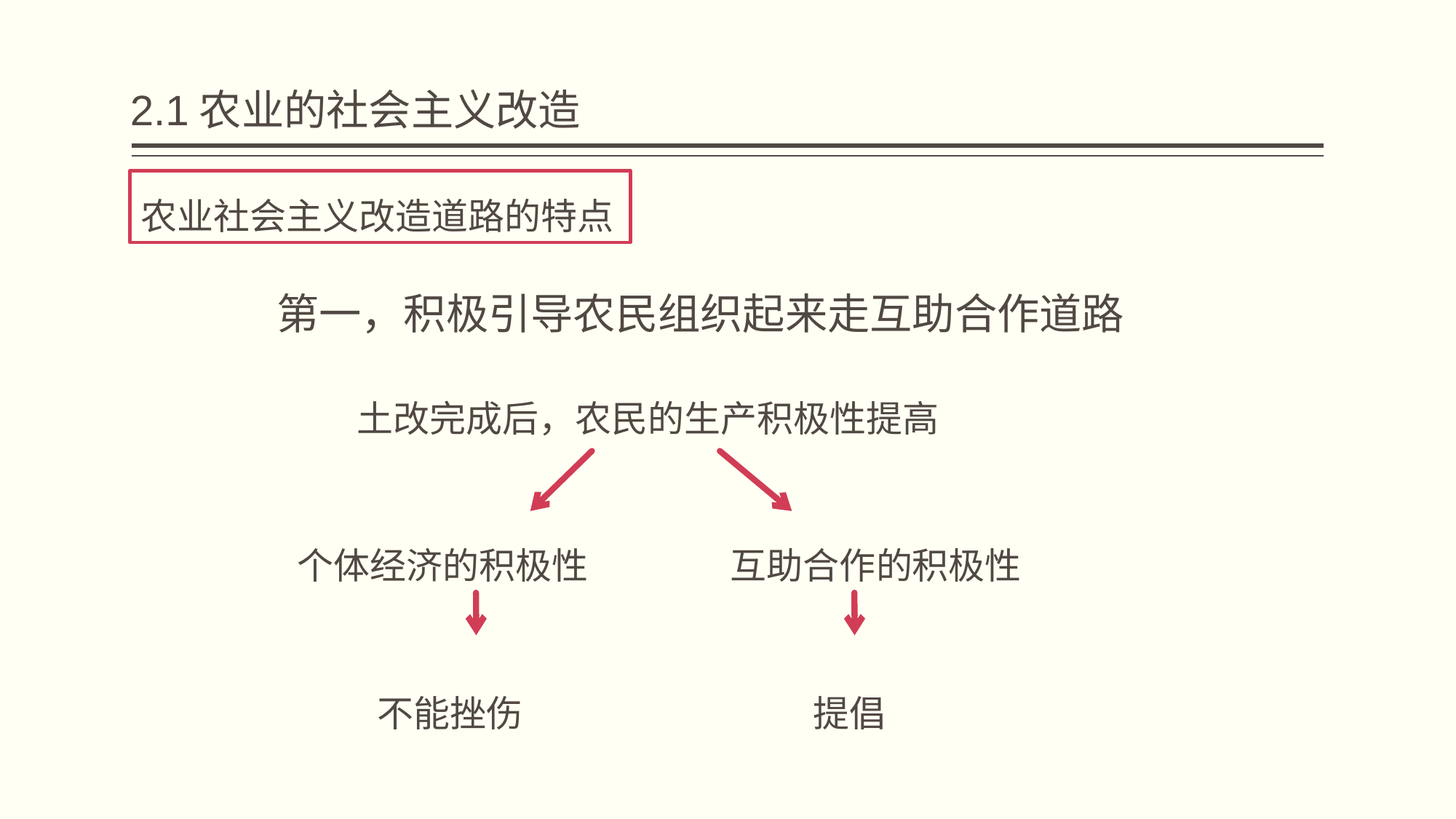

# 2.1农业的社会主义改造
农业社会主义改造道路的特点
第一，积极引导农民组织起来走互助合作道路
土改完成后，农民的生产积极性提高
个体经济的积极性
互助合作的积极性
不能挫伤
提倡